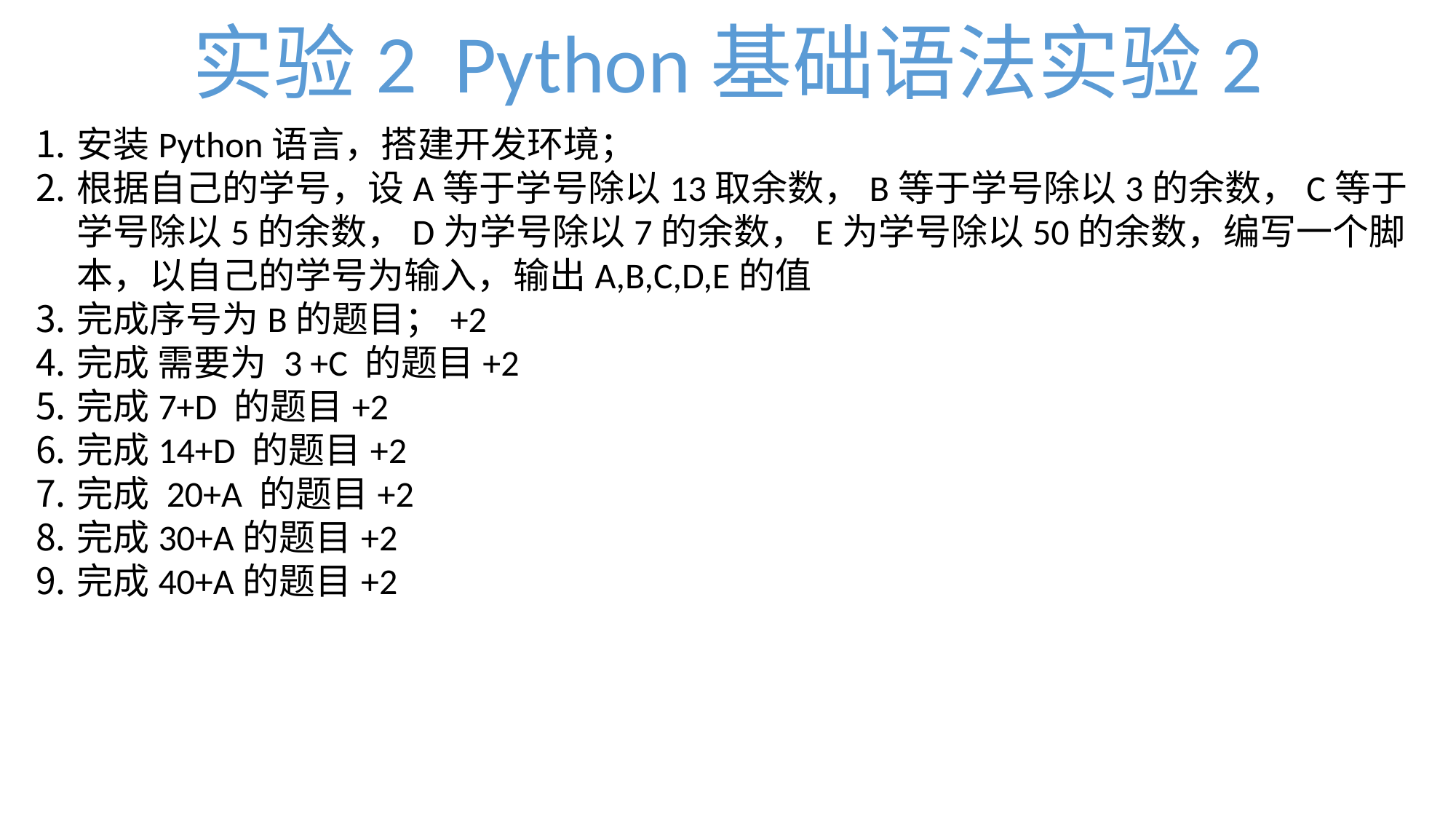

实验2  Python基础语法实验2
安装Python语言，搭建开发环境；
根据自己的学号，设A等于学号除以13取余数，B等于学号除以3的余数，C等于学号除以5的余数，D为学号除以7的余数，E为学号除以50的余数，编写一个脚本，以自己的学号为输入，输出A,B,C,D,E的值
完成序号为B的题目；+2
完成 需要为 3 +C 的题目+2
完成7+D 的题目+2
完成14+D 的题目+2
完成 20+A 的题目+2
完成30+A的题目+2
完成40+A的题目+2